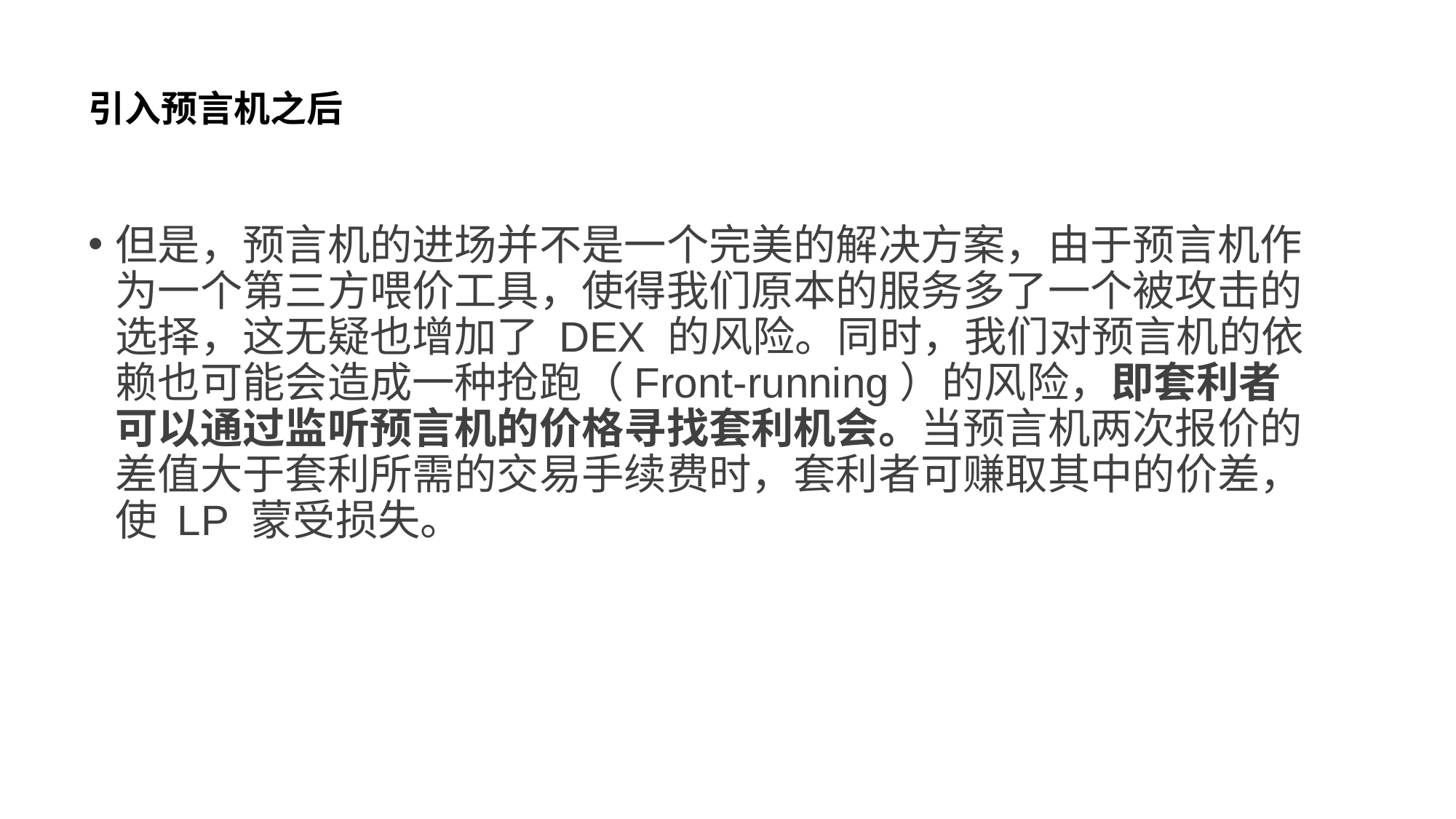

# 引入预言机之后
但是，预言机的进场并不是一个完美的解决方案，由于预言机作为一个第三方喂价工具，使得我们原本的服务多了一个被攻击的选择，这无疑也增加了 DEX 的风险。同时，我们对预言机的依赖也可能会造成一种抢跑（Front-running）的风险，即套利者可以通过监听预言机的价格寻找套利机会。当预言机两次报价的差值大于套利所需的交易手续费时，套利者可赚取其中的价差，使 LP 蒙受损失。